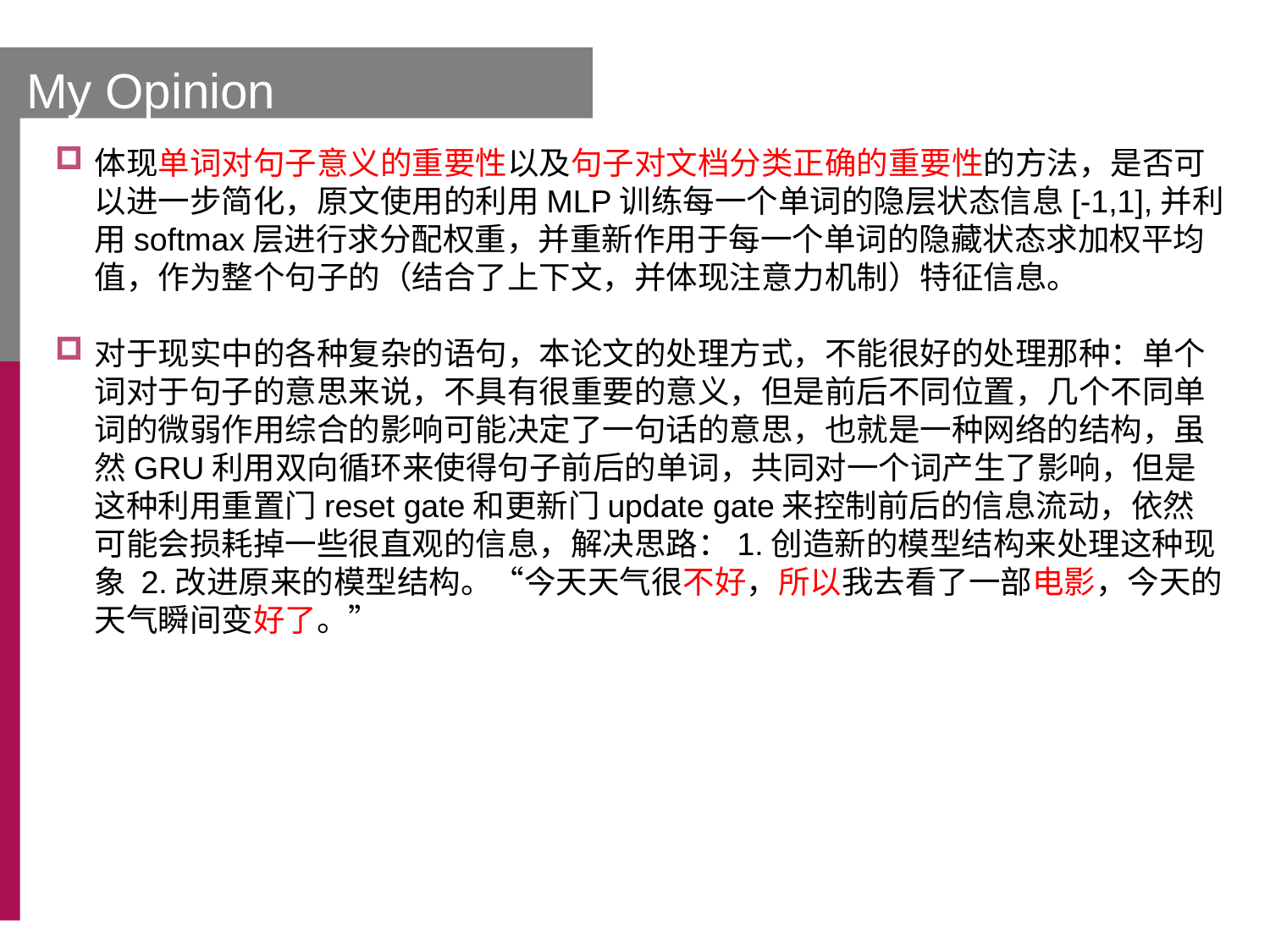

My Opinion

体现单词对句子意义的重要性以及句子对文档分类正确的重要性的方法，是否可以进一步简化，原文使用的利用MLP训练每一个单词的隐层状态信息[-1,1],并利用softmax层进行求分配权重，并重新作用于每一个单词的隐藏状态求加权平均值，作为整个句子的（结合了上下文，并体现注意力机制）特征信息。

对于现实中的各种复杂的语句，本论文的处理方式，不能很好的处理那种：单个词对于句子的意思来说，不具有很重要的意义，但是前后不同位置，几个不同单词的微弱作用综合的影响可能决定了一句话的意思，也就是一种网络的结构，虽然GRU利用双向循环来使得句子前后的单词，共同对一个词产生了影响，但是这种利用重置门reset gate和更新门update gate来控制前后的信息流动，依然可能会损耗掉一些很直观的信息，解决思路：1.创造新的模型结构来处理这种现象 2.改进原来的模型结构。“今天天气很不好，所以我去看了一部电影，今天的天气瞬间变好了。”